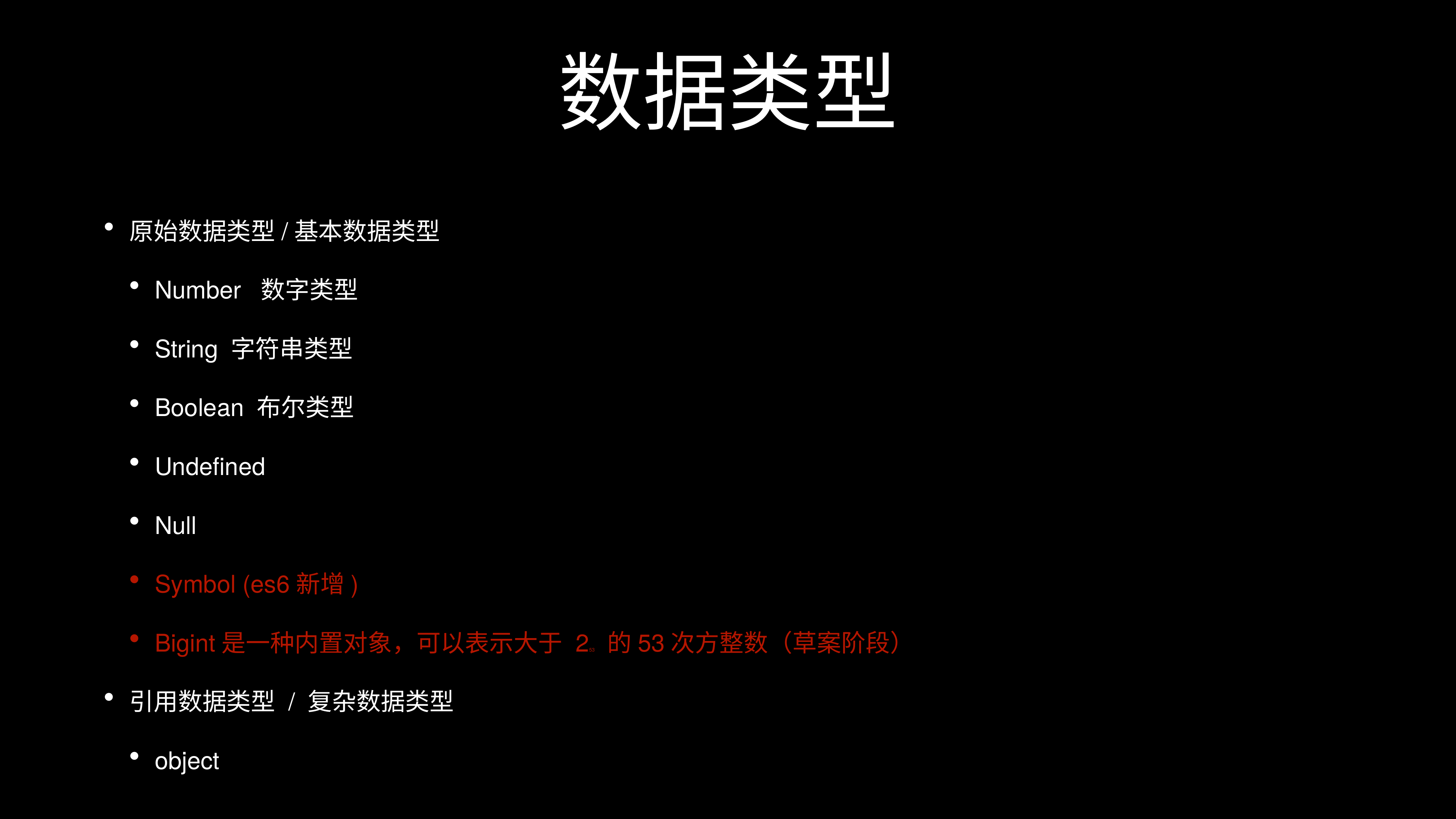

# 数据类型
原始数据类型/基本数据类型
Number  数字类型
String 字符串类型
Boolean 布尔类型
Undefined
Null
Symbol (es6新增)
Bigint是一种内置对象，可以表示大于 253 的53次方整数（草案阶段）
引用数据类型 / 复杂数据类型
object